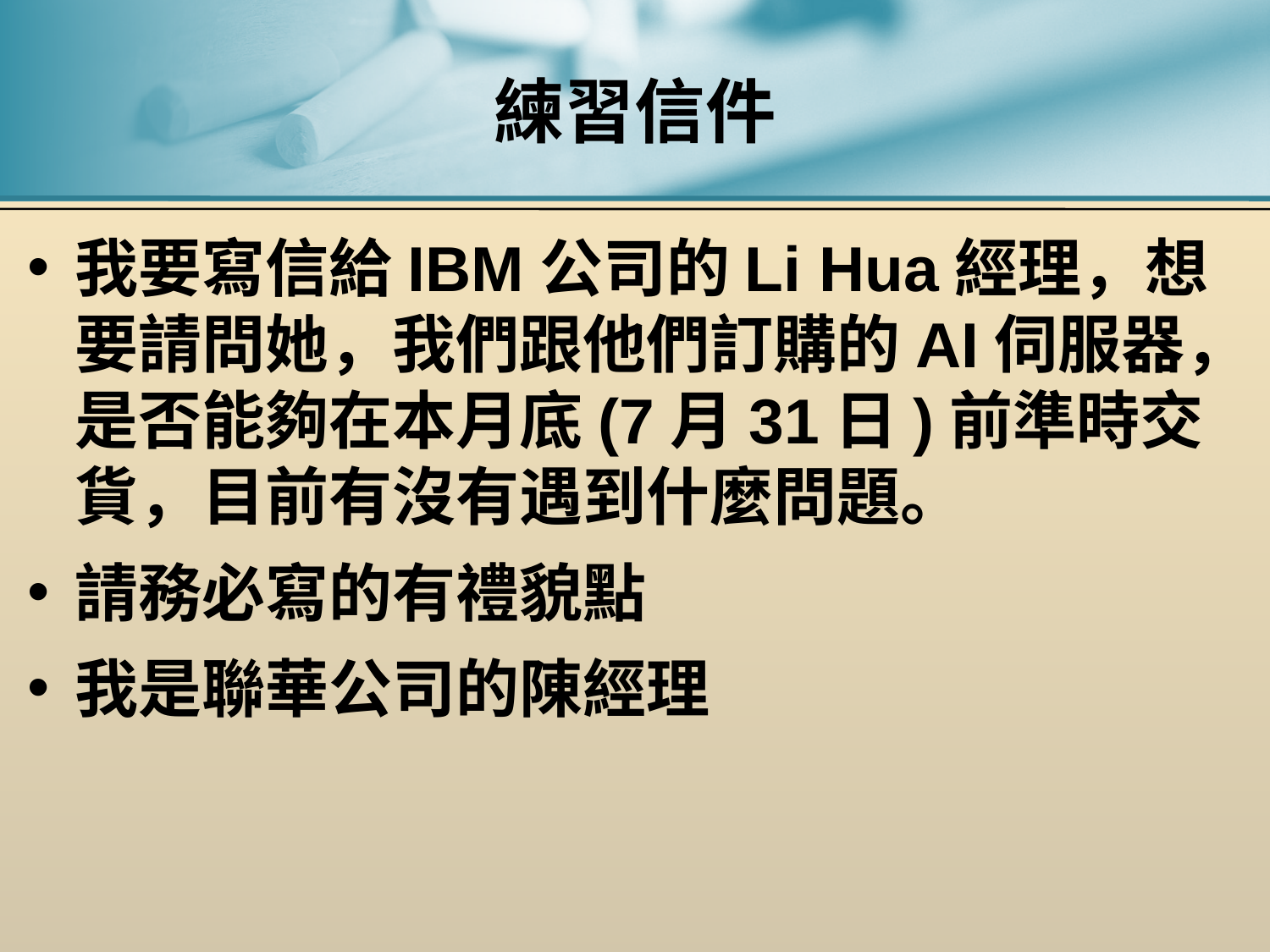

# 練習信件
我要寫信給IBM公司的Li Hua經理，想要請問她，我們跟他們訂購的AI伺服器，是否能夠在本月底(7月31日)前準時交貨，目前有沒有遇到什麼問題。
請務必寫的有禮貌點
我是聯華公司的陳經理